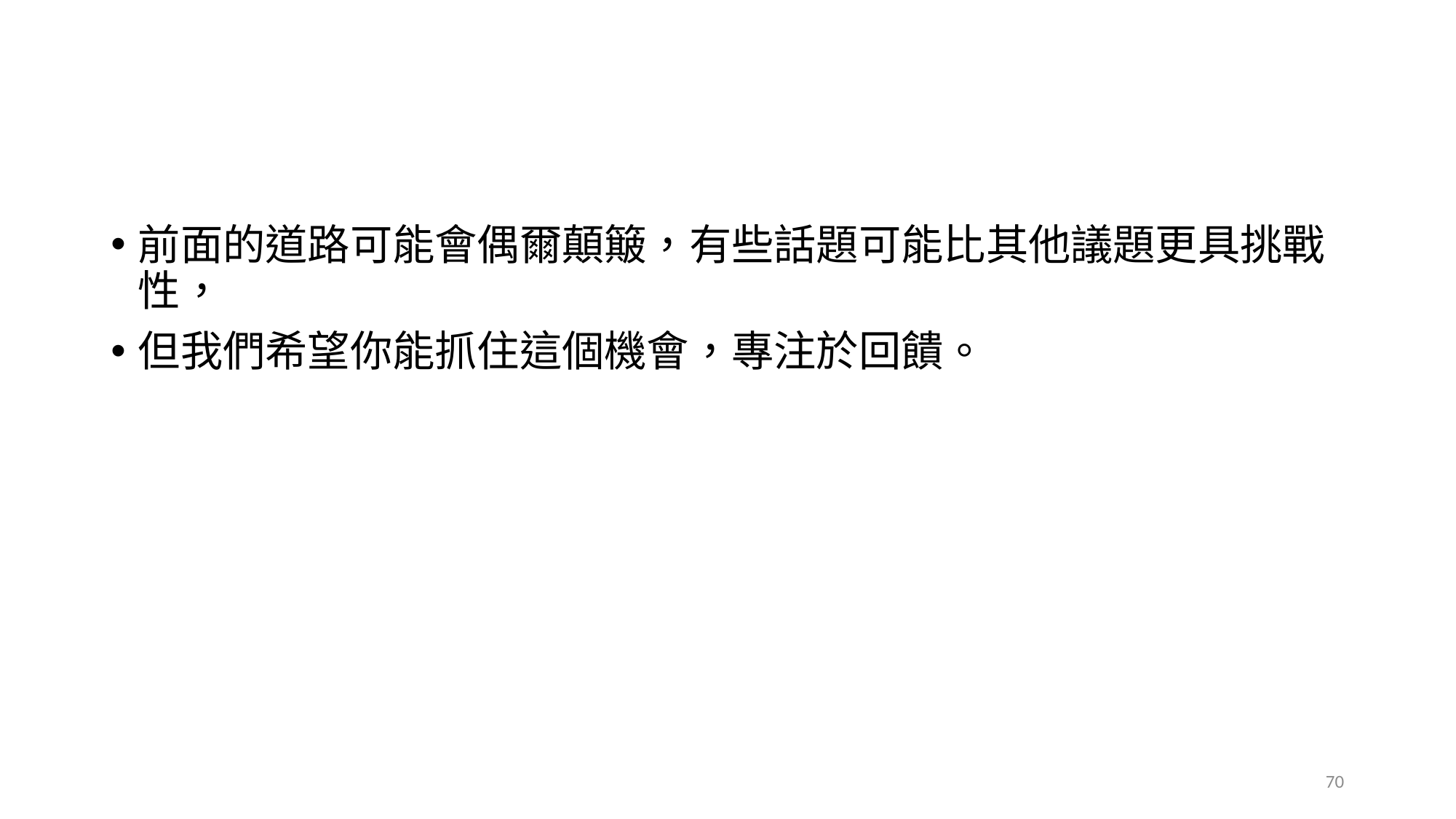

#
前面的道路可能會偶爾顛簸，有些話題可能比其他議題更具挑戰性，
但我們希望你能抓住這個機會，專注於回饋。
70